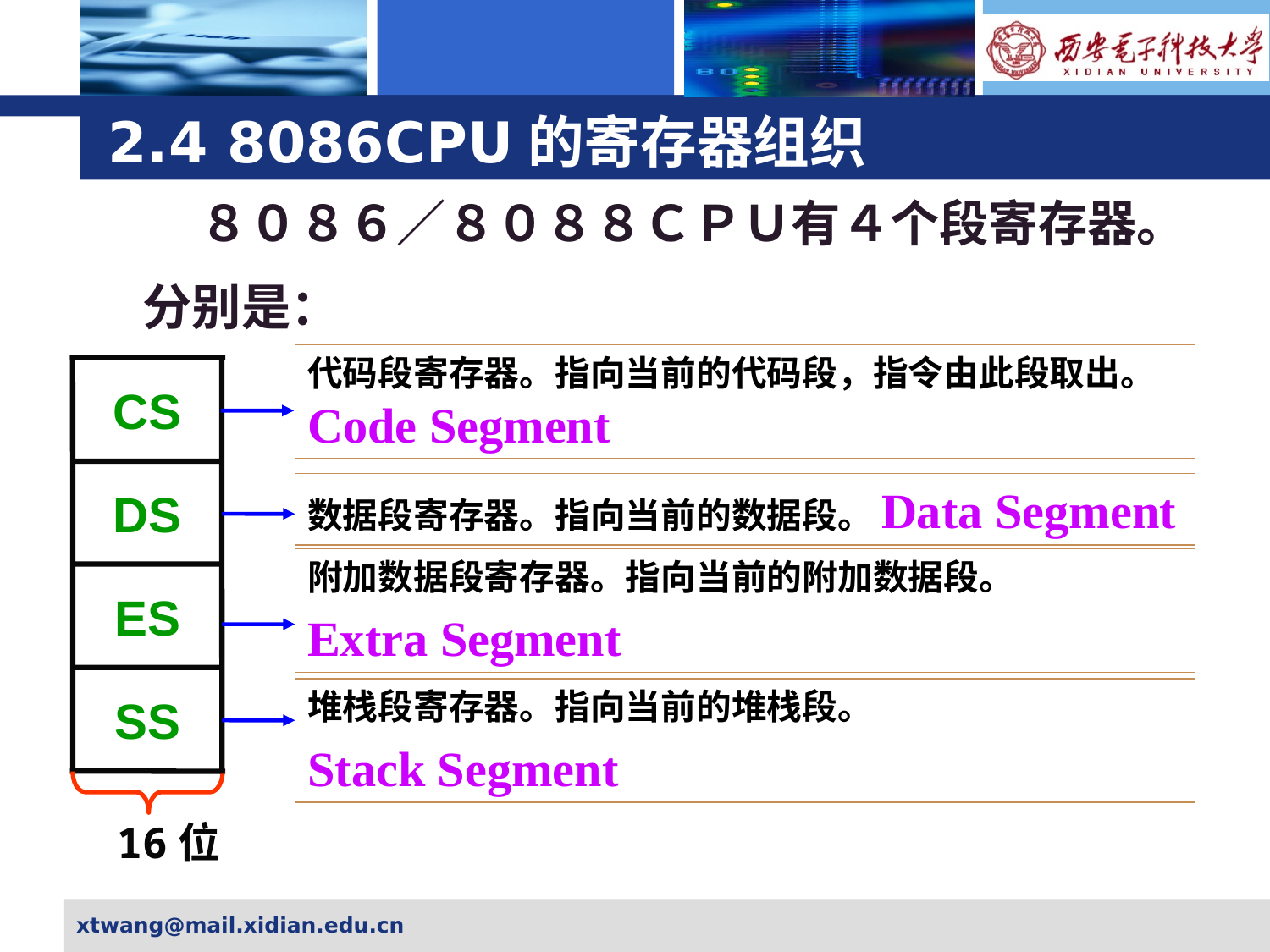

# 2.4 8086CPU的寄存器组织
    ８０８６／８０８８ＣＰＵ有４个段寄存器。
分别是：
代码段寄存器。指向当前的代码段，指令由此段取出。Code Segment
CS

DS

数据段寄存器。指向当前的数据段。Data Segment
附加数据段寄存器。指向当前的附加数据段。
Extra Segment
ES

SS

堆栈段寄存器。指向当前的堆栈段。
Stack Segment

16位
xtwang@mail.xidian.edu.cn